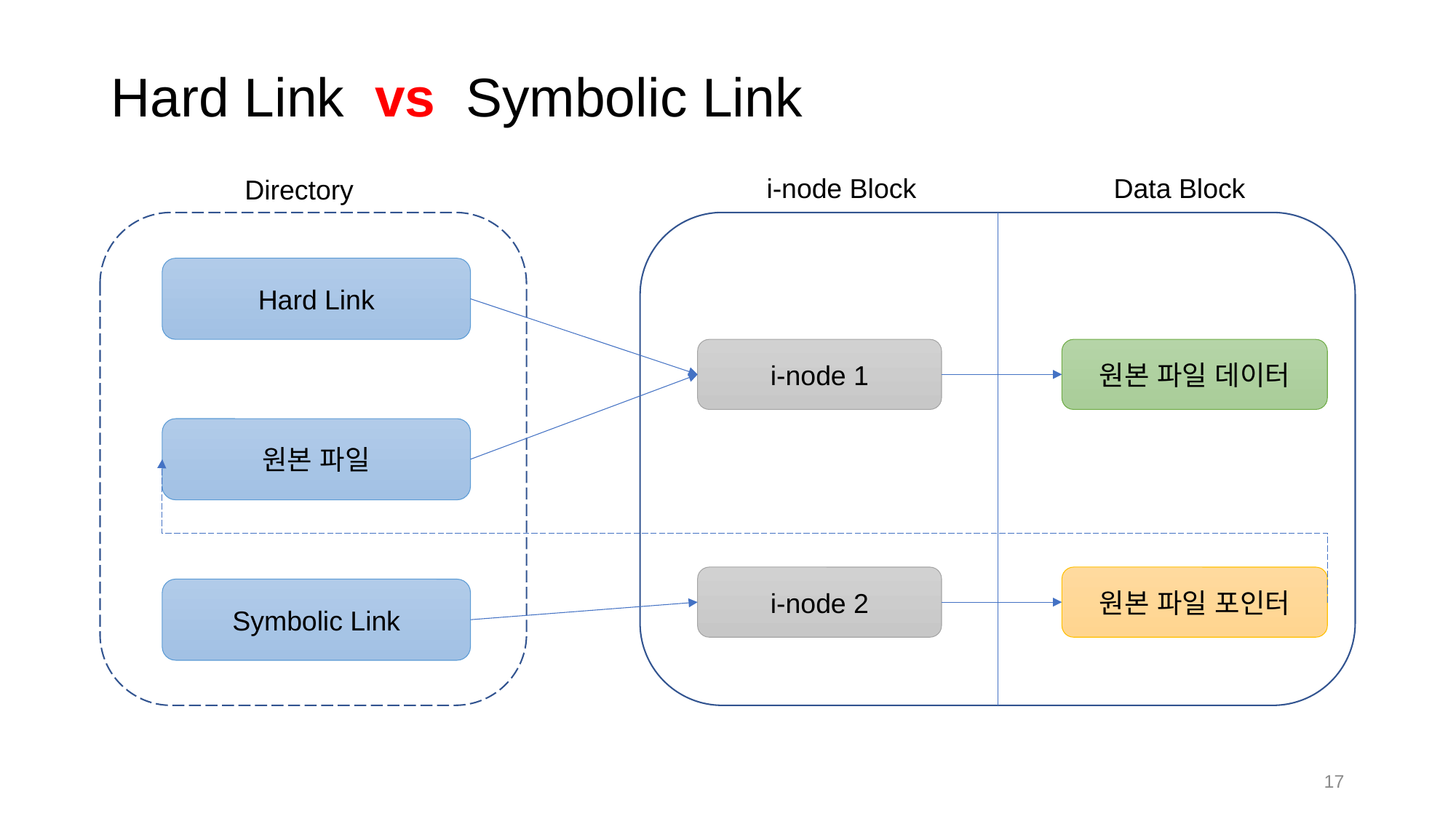

# Hard Link  vs  Symbolic Link
i-node Block
Data Block
Directory

Hard Link
i-node 1
원본 파일 데이터
원본 파일
i-node 2
원본 파일 포인터
Symbolic Link
17